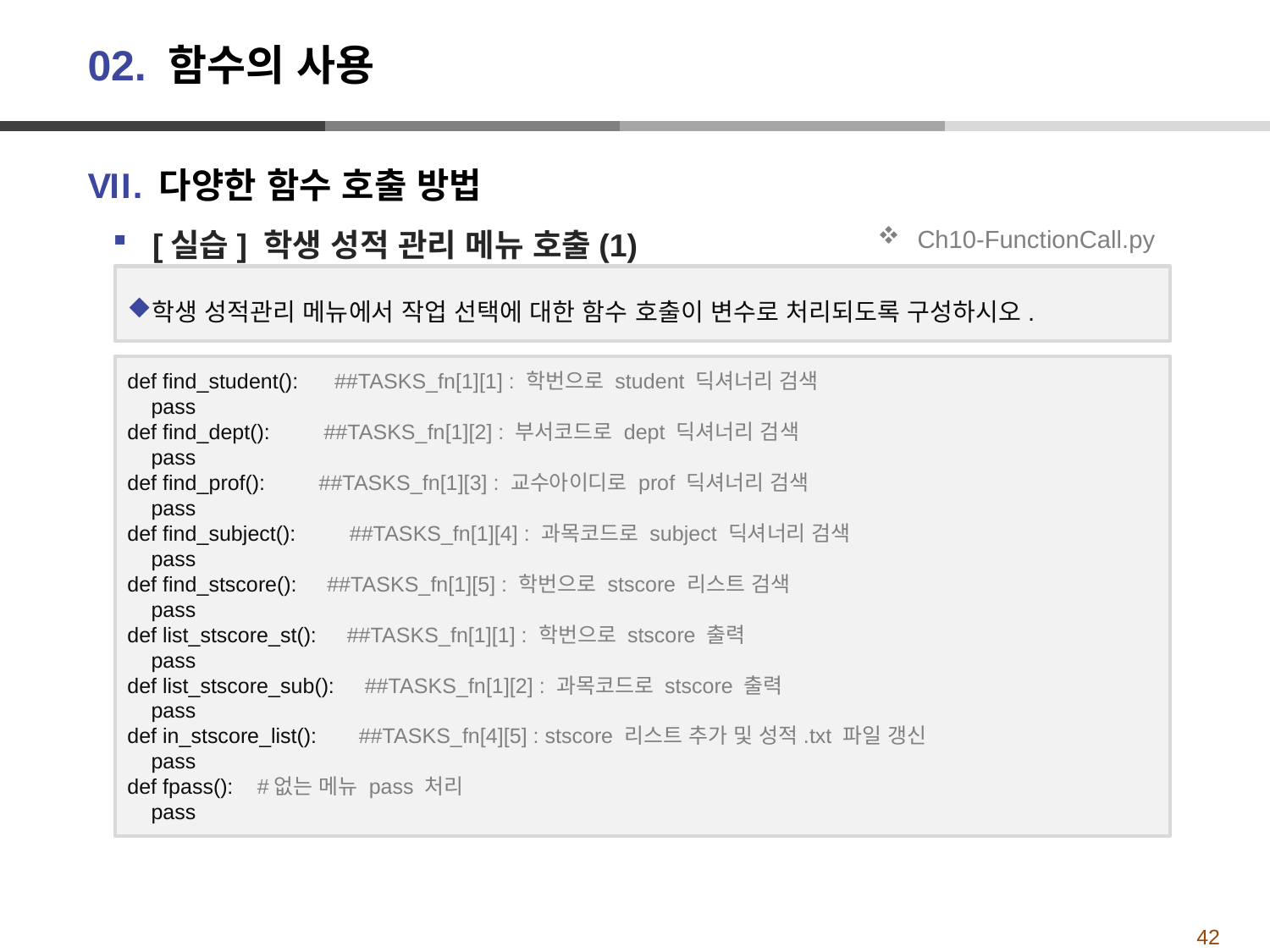

# 02. 함수의 사용
다양한 함수 호출 방법
[실습] 학생 성적 관리 메뉴 호출(1)
Ch10-FunctionCall.py
학생 성적관리 메뉴에서 작업 선택에 대한 함수 호출이 변수로 처리되도록 구성하시오.
def find_student():      ##TASKS_fn[1][1] : 학번으로 student 딕셔너리 검색
    pass
def find_dept():         ##TASKS_fn[1][2] : 부서코드로 dept 딕셔너리 검색
    pass
def find_prof():         ##TASKS_fn[1][3] : 교수아이디로 prof 딕셔너리 검색
    pass
def find_subject():         ##TASKS_fn[1][4] : 과목코드로 subject 딕셔너리 검색
    pass
def find_stscore():     ##TASKS_fn[1][5] : 학번으로 stscore 리스트 검색
    pass
def list_stscore_st():     ##TASKS_fn[1][1] : 학번으로 stscore 출력
    pass
def list_stscore_sub():     ##TASKS_fn[1][2] : 과목코드로 stscore 출력
    pass
def in_stscore_list():       ##TASKS_fn[4][5] : stscore 리스트 추가 및 성적.txt 파일 갱신
    pass
def fpass():    #없는 메뉴 pass 처리
    pass